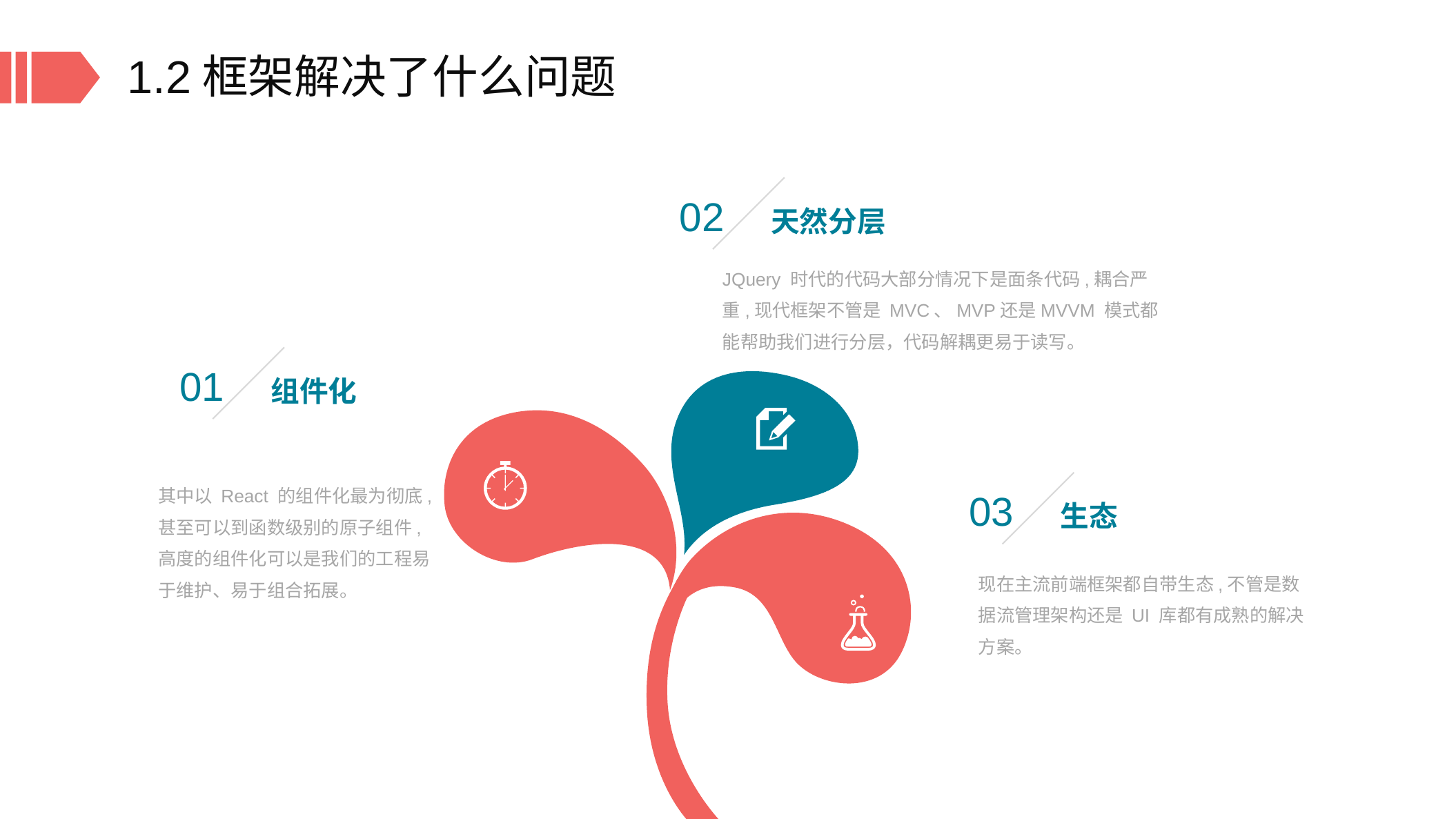

1.2框架解决了什么问题

02
天然分层
JQuery 时代的代码大部分情况下是面条代码,耦合严重,现代框架不管是 MVC、MVP还是MVVM 模式都能帮助我们进行分层，代码解耦更易于读写。
01

组件化

其中以 React 的组件化最为彻底,甚至可以到函数级别的原子组件,高度的组件化可以是我们的工程易于维护、易于组合拓展。
03

生态
现在主流前端框架都自带生态,不管是数据流管理架构还是 UI 库都有成熟的解决方案。